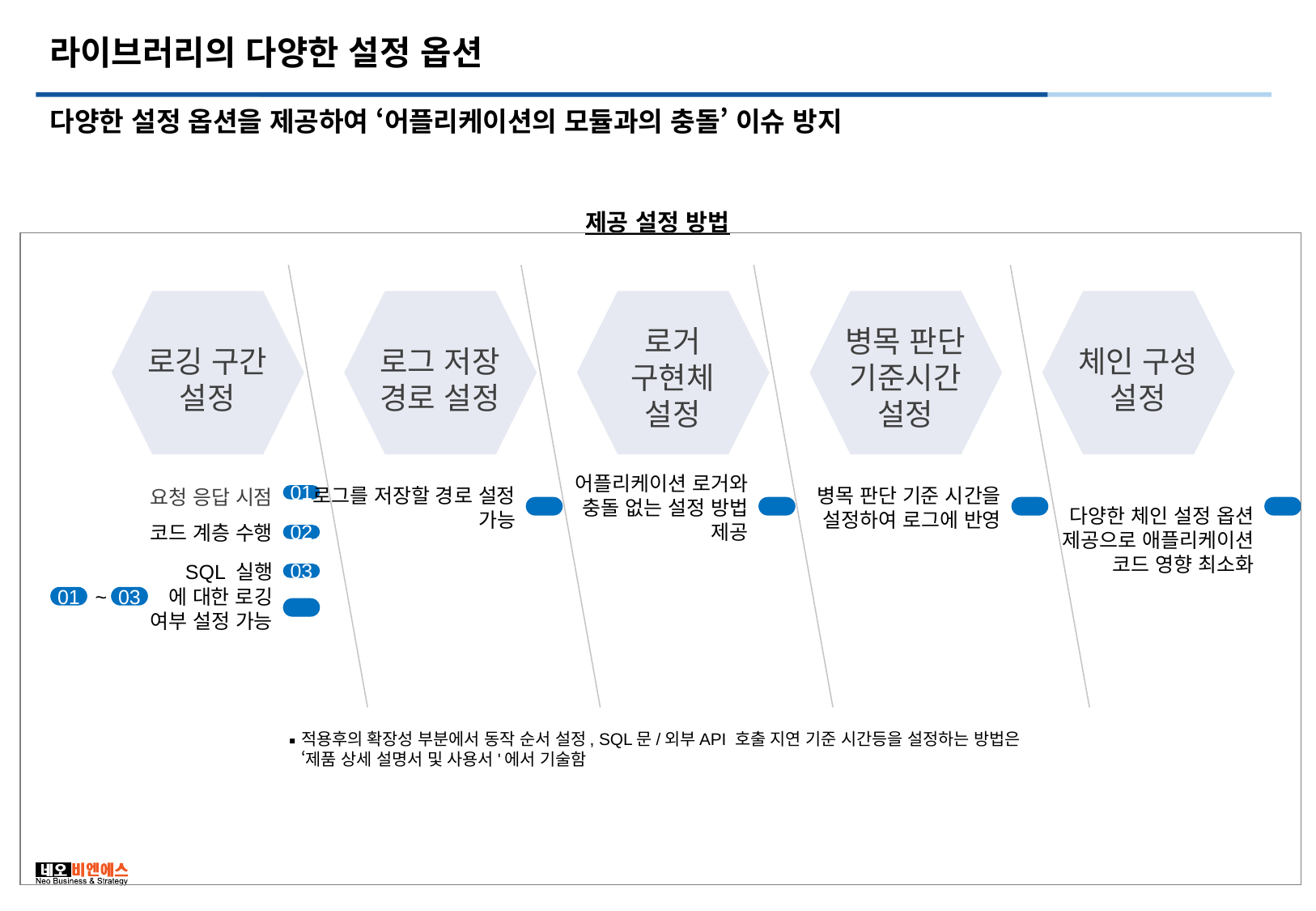

# 라이브러리의 다양한 설정 옵션
다양한 설정 옵션을 제공하여 ‘어플리케이션의 모듈과의 충돌’ 이슈 방지
제공 설정 방법

로거 구현체 설정
병목 판단 기준시간 설정
로깅 구간 설정
로그 저장 경로 설정
체인 구성 설정
요청 응답 시점
01
02
코드 계층 수행
다양한 체인 설정 옵션 제공으로 애플리케이션 코드 영향 최소화
로그를 저장할 경로 설정 가능
어플리케이션 로거와 충돌 없는 설정 방법 제공
병목 판단 기준 시간을 설정하여 로그에 반영

SQL 실행
03
01
03
~          에 대한 로깅 여부 설정 가능

적용후의 확장성 부분에서 동작 순서 설정, SQL문/외부API 호출 지연 기준 시간등을 설정하는 방법은 ‘제품 상세 설명서 및 사용서'에서 기술함